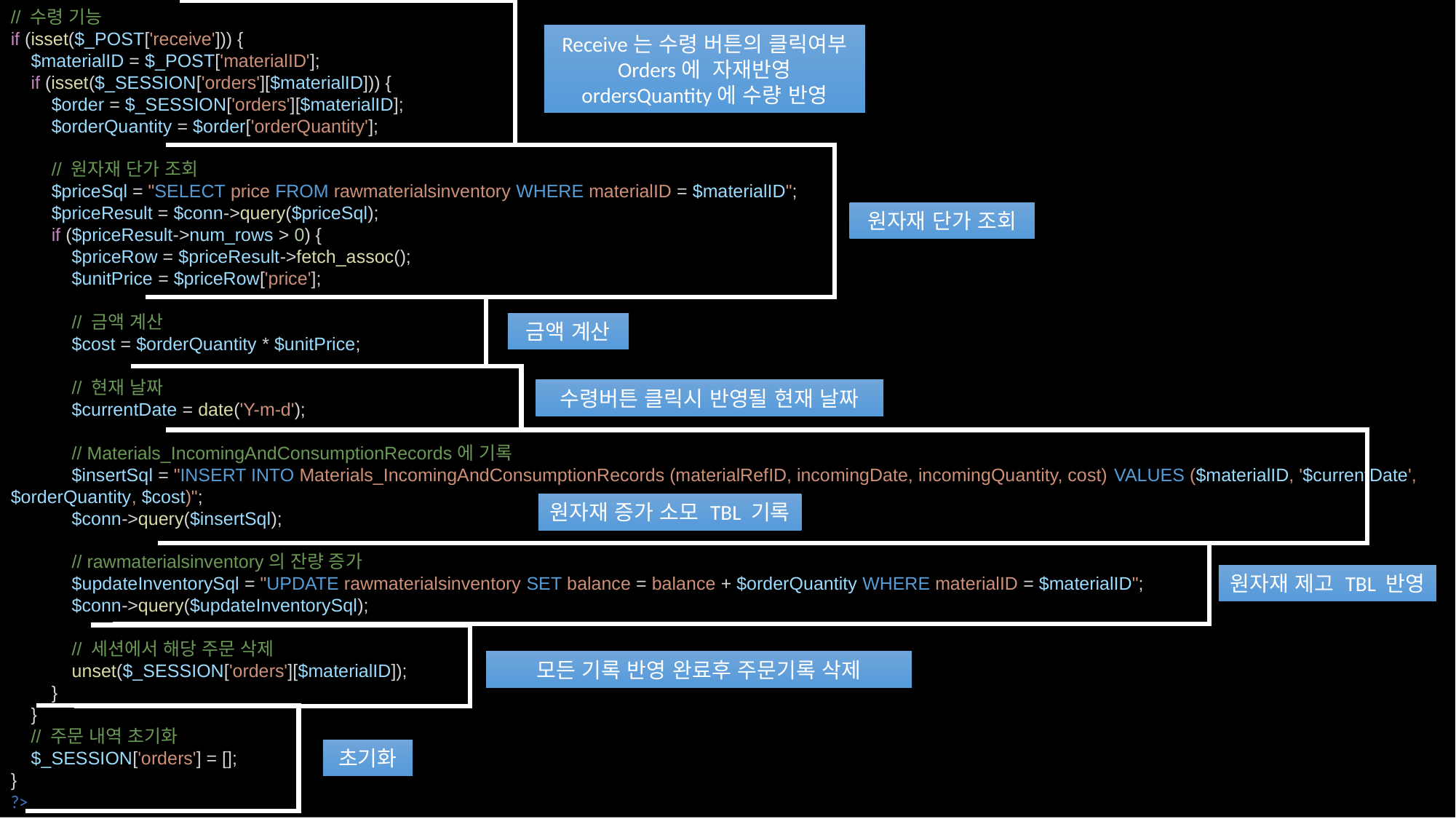

// 수령 기능
if (isset($_POST['receive'])) {
    $materialID = $_POST['materialID'];
    if (isset($_SESSION['orders'][$materialID])) {
        $order = $_SESSION['orders'][$materialID];
        $orderQuantity = $order['orderQuantity'];
        // 원자재 단가 조회
        $priceSql = "SELECT price FROM rawmaterialsinventory WHERE materialID = $materialID";
        $priceResult = $conn->query($priceSql);
        if ($priceResult->num_rows > 0) {
            $priceRow = $priceResult->fetch_assoc();
            $unitPrice = $priceRow['price'];
            // 금액 계산
            $cost = $orderQuantity * $unitPrice;
            // 현재 날짜
            $currentDate = date('Y-m-d');
            // Materials_IncomingAndConsumptionRecords에 기록
            $insertSql = "INSERT INTO Materials_IncomingAndConsumptionRecords (materialRefID, incomingDate, incomingQuantity, cost) VALUES ($materialID, '$currentDate', $orderQuantity, $cost)";
            $conn->query($insertSql);
            // rawmaterialsinventory의 잔량 증가
            $updateInventorySql = "UPDATE rawmaterialsinventory SET balance = balance + $orderQuantity WHERE materialID = $materialID";
            $conn->query($updateInventorySql);
            // 세션에서 해당 주문 삭제
            unset($_SESSION['orders'][$materialID]);
        }
    }
    // 주문 내역 초기화
    $_SESSION['orders'] = [];
}
?>

Receive는 수령 버튼의 클릭여부
Orders에  자재반영
ordersQuantity에 수량 반영

원자재 단가 조회

금액 계산

수령버튼 클릭시 반영될 현재 날짜

원자재 증가 소모 TBL 기록

원자재 제고 TBL 반영

모든 기록 반영 완료후 주문기록 삭제

초기화